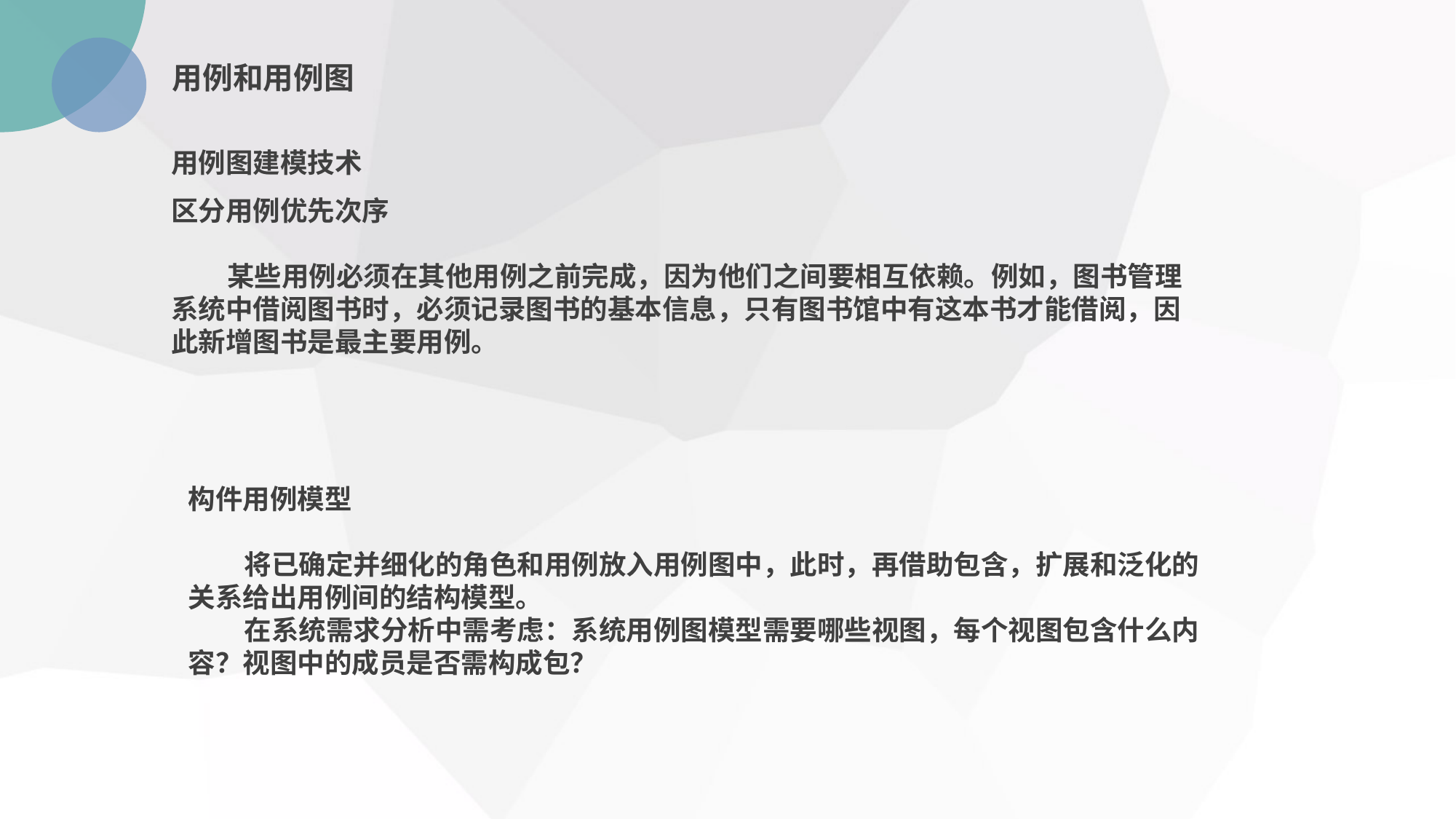

用例和用例图
用例图建模技术
区分用例优先次序

        某些用例必须在其他用例之前完成，因为他们之间要相互依赖。例如，图书管理系统中借阅图书时，必须记录图书的基本信息，只有图书馆中有这本书才能借阅，因此新增图书是最主要用例。
构件用例模型

        将已确定并细化的角色和用例放入用例图中，此时，再借助包含，扩展和泛化的关系给出用例间的结构模型。
        在系统需求分析中需考虑：系统用例图模型需要哪些视图，每个视图包含什么内容？视图中的成员是否需构成包？